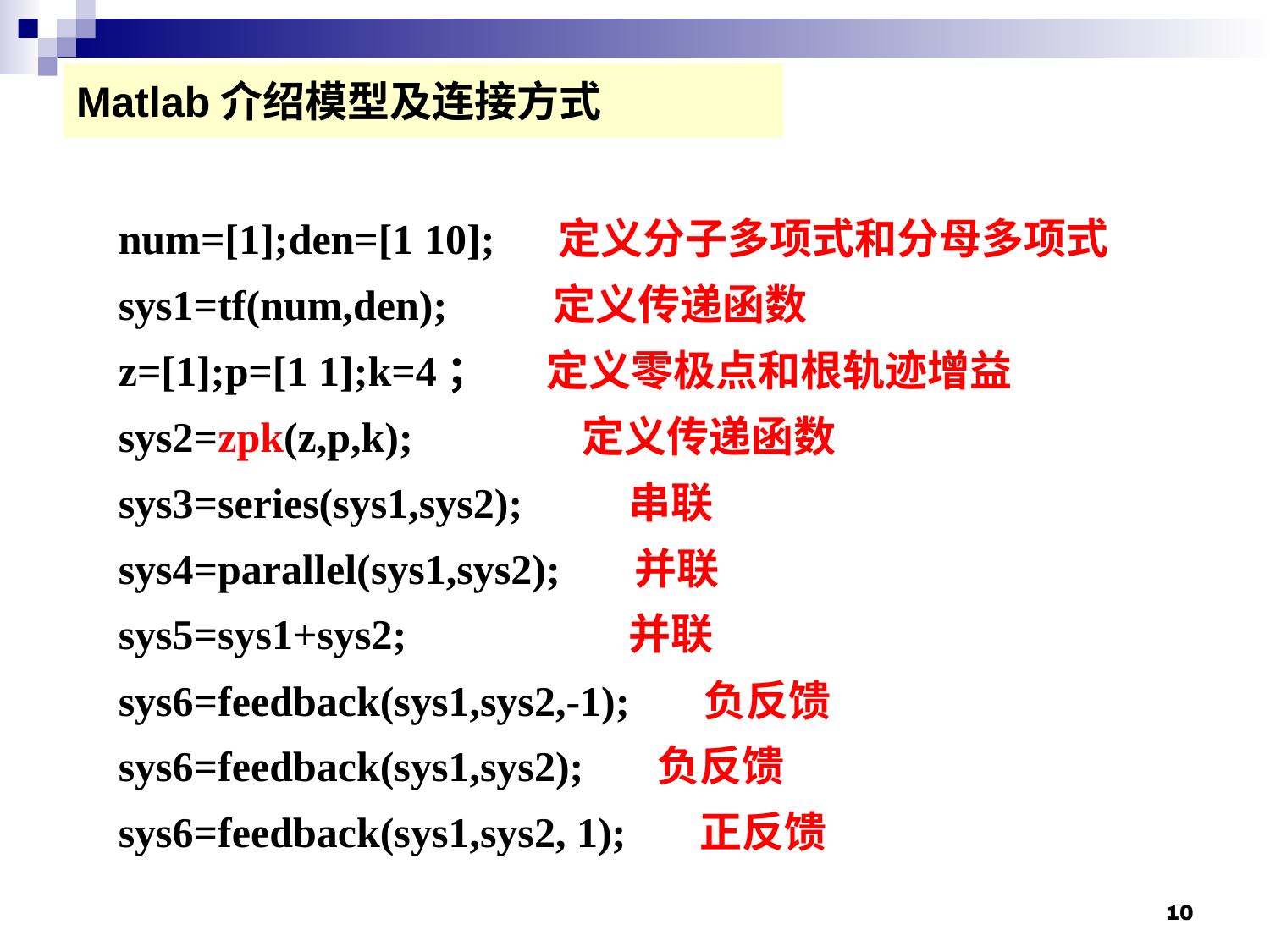

# Matlab介绍模型及连接方式
num=[1];den=[1 10];     定义分子多项式和分母多项式
sys1=tf(num,den);         定义传递函数
z=[1];p=[1 1];k=4；      定义零极点和根轨迹增益
sys2=zpk(z,p,k);               定义传递函数
sys3=series(sys1,sys2);         串联
sys4=parallel(sys1,sys2);      并联
sys5=sys1+sys2;                    并联
sys6=feedback(sys1,sys2,-1);      负反馈
sys6=feedback(sys1,sys2);      负反馈
sys6=feedback(sys1,sys2, 1);      正反馈
10